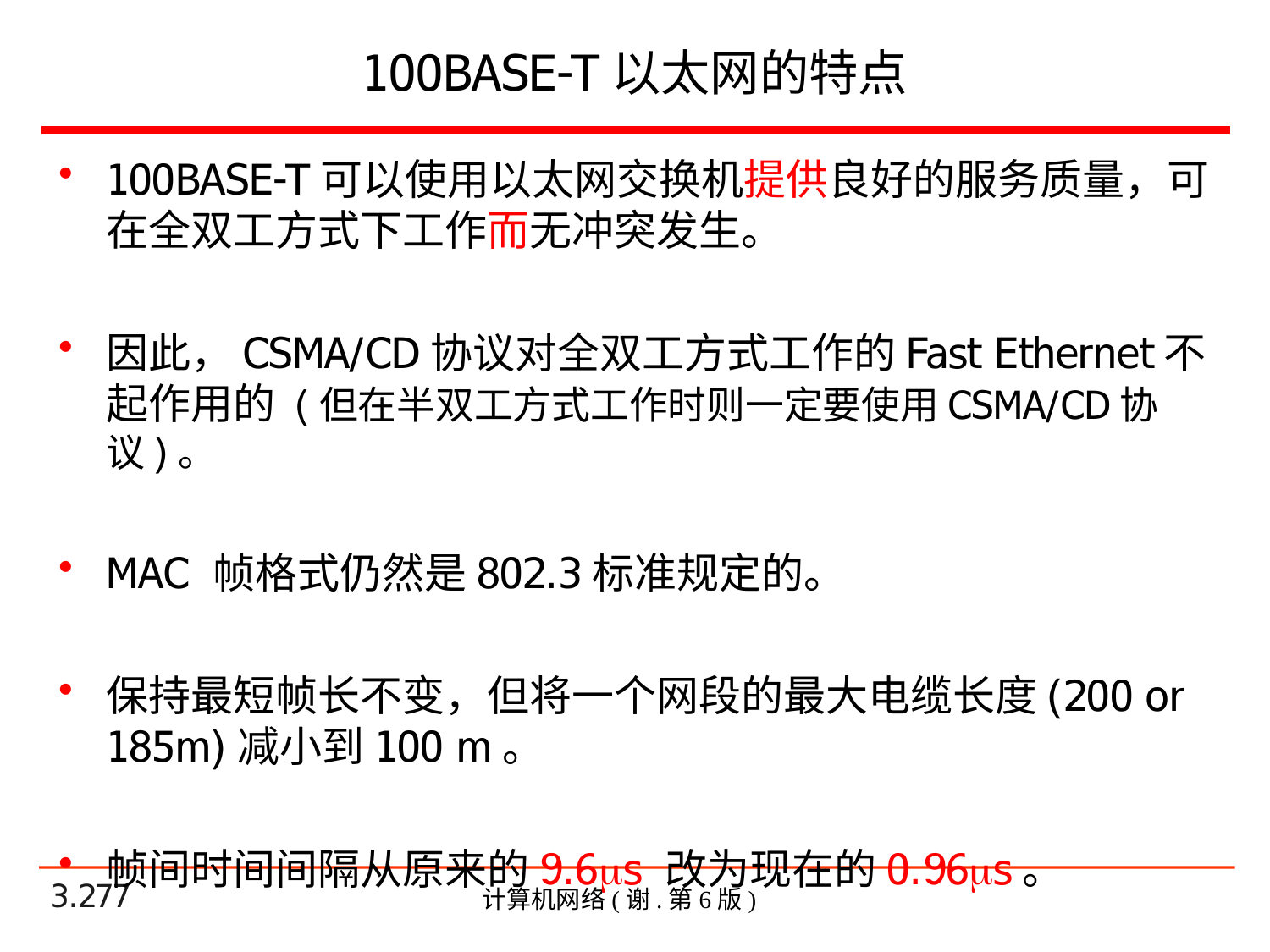

# 100BASE-T以太网的特点
100BASE-T可以使用以太网交换机提供良好的服务质量，可在全双工方式下工作而无冲突发生。

因此，CSMA/CD协议对全双工方式工作的Fast Ethernet不起作用的 (但在半双工方式工作时则一定要使用CSMA/CD协议)。

MAC 帧格式仍然是802.3标准规定的。

保持最短帧长不变，但将一个网段的最大电缆长度(200 or 185m)减小到100 m。

帧间时间间隔从原来的9.6μs 改为现在的0.96μs。